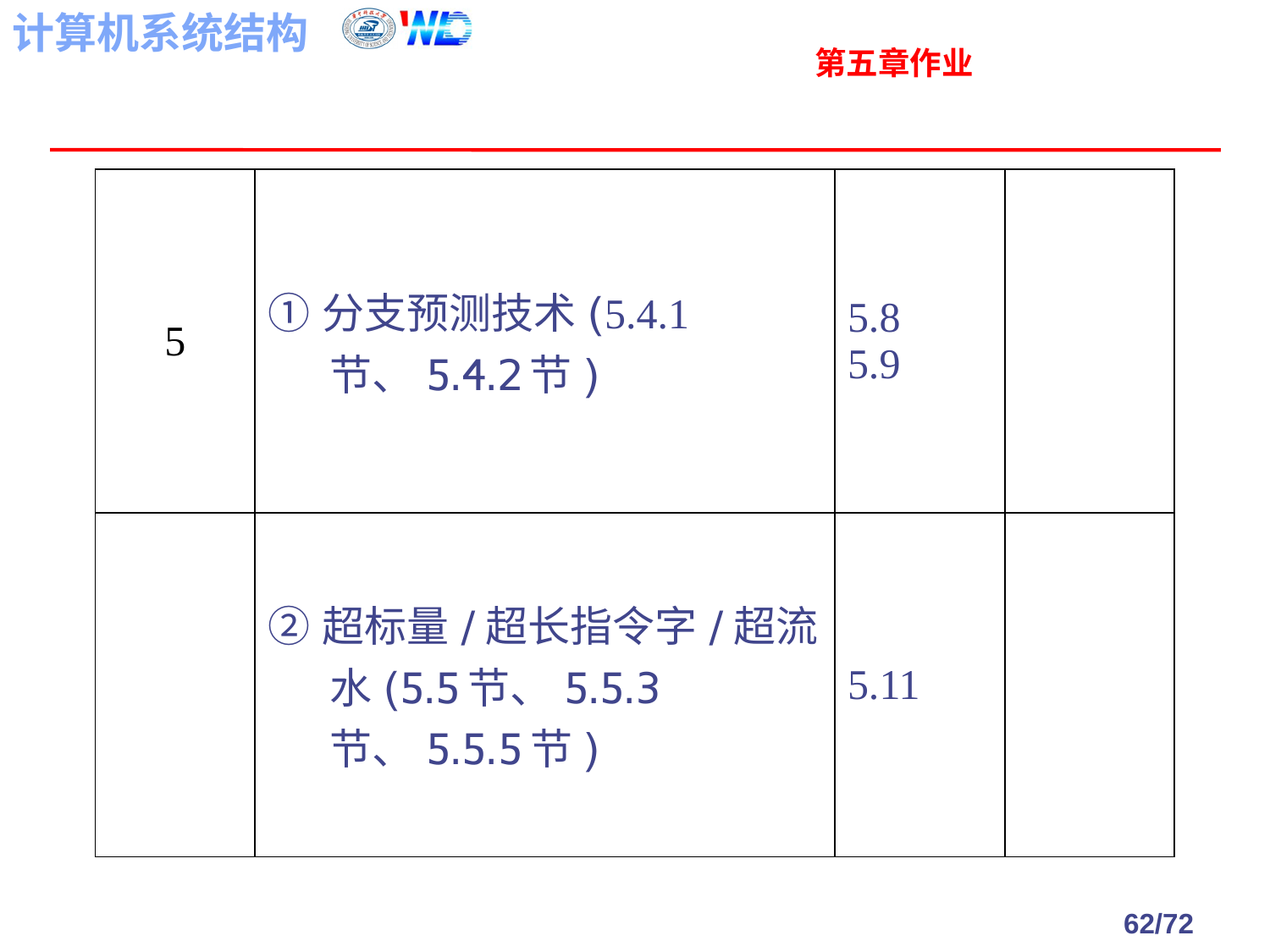

# 第五章作业
| 5 | ①分支预测技术(5.4.1节、5.4.2节) | 5.8 5.9 |  |
| --- | --- | --- | --- |
|  | ②超标量/超长指令字/超流水(5.5节、5.5.3节、5.5.5节) | 5.11 |  |